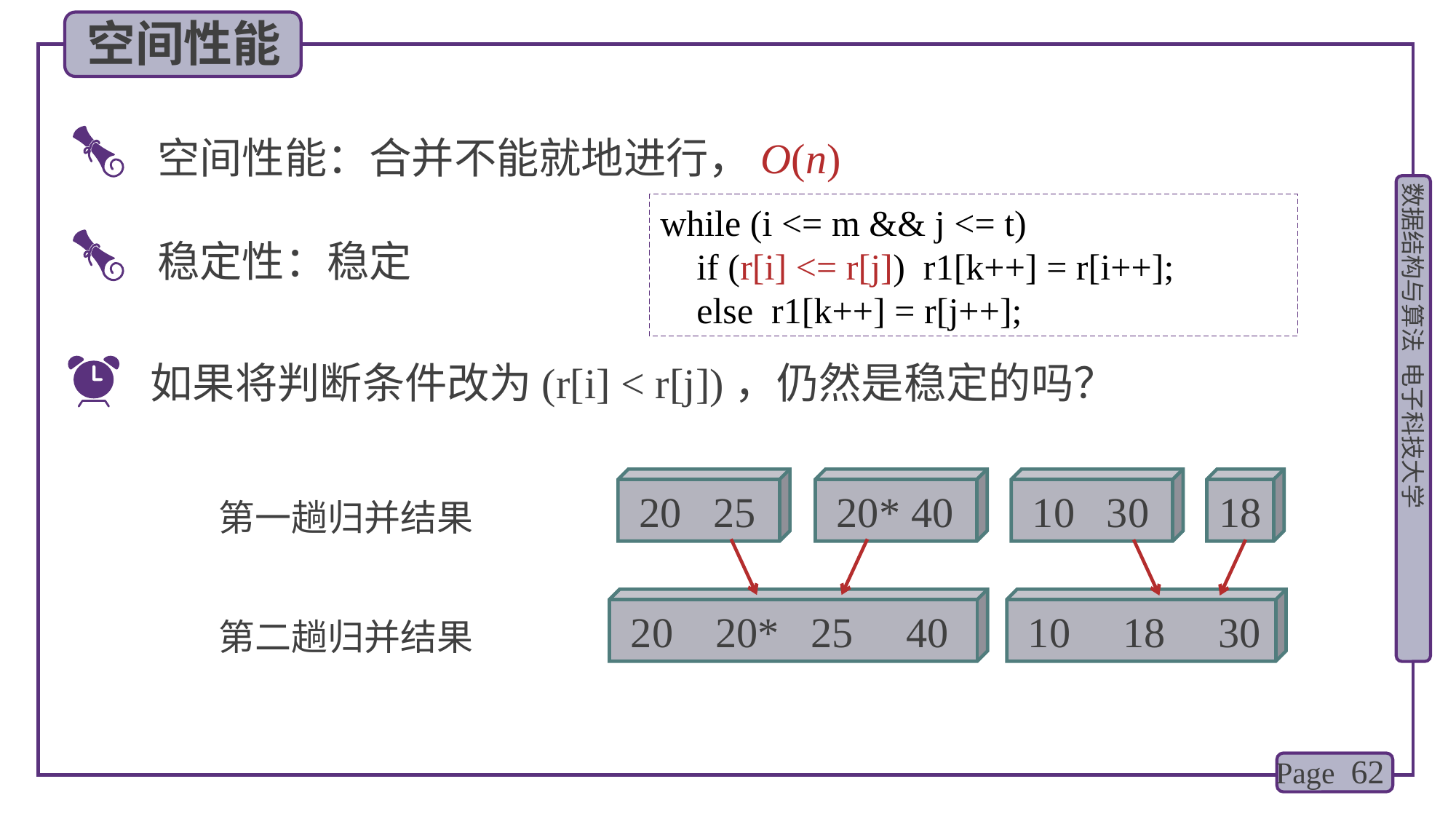

空间性能

 空间性能：合并不能就地进行，O(n)

while (i <= m && j <= t)
    if (r[i] <= r[j])  r1[k++] = r[i++];
    else  r1[k++] = r[j++];
 稳定性：稳定

如果将判断条件改为(r[i] < r[j])，仍然是稳定的吗？

 20   25
 20* 40
 10   30
18
第一趟归并结果
 20    20*   25     40
 10     18     30
第二趟归并结果